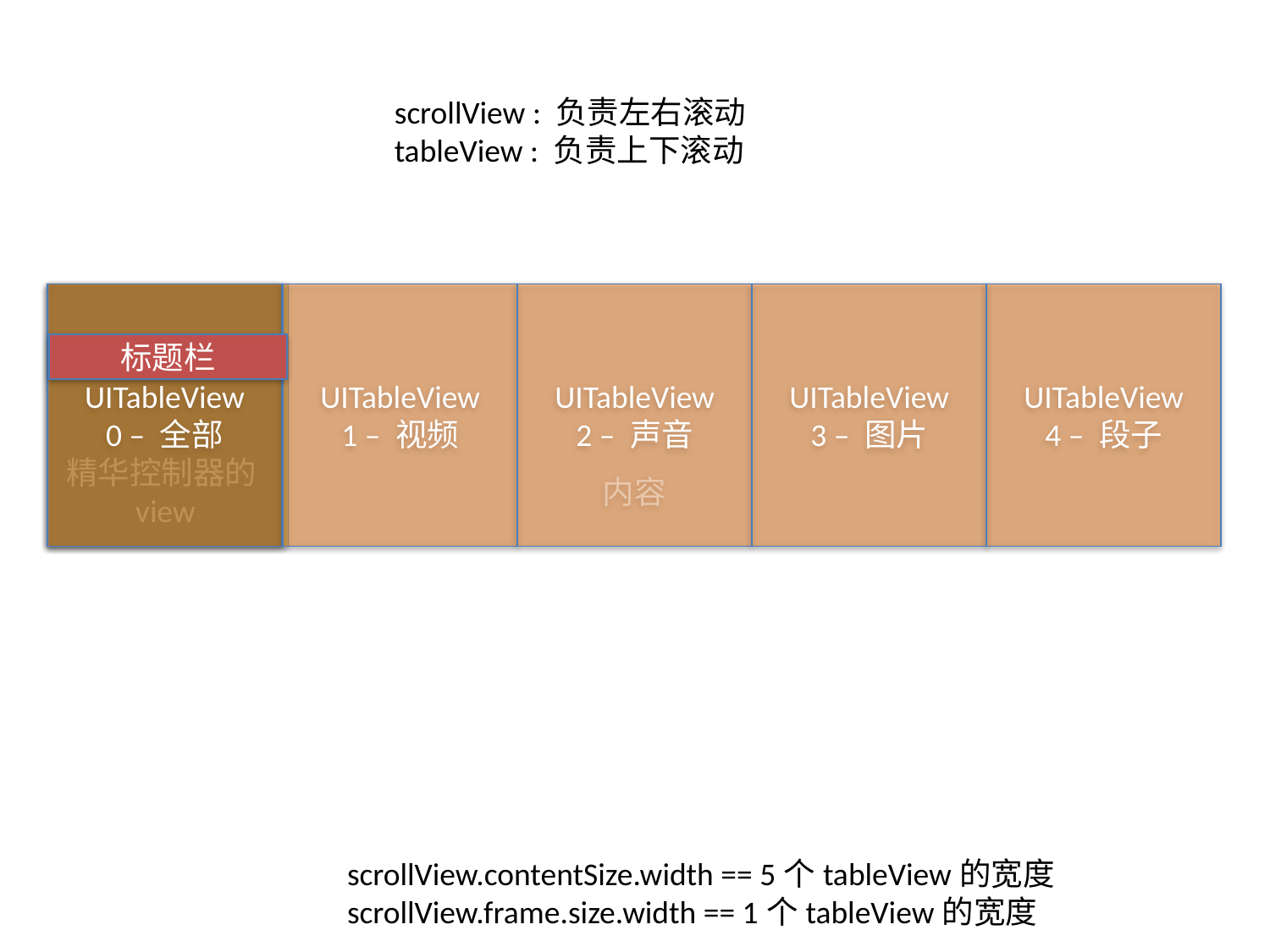

scrollView : 负责左右滚动
tableView : 负责上下滚动

精华控制器的view
UITableView
0 – 全部
UITableView
1 – 视频
UITableView
2 – 声音
UITableView
3 – 图片
UITableView
4 – 段子

内容

UIScrollView

标题栏
scrollView.contentSize.width == 5个tableView的宽度
scrollView.frame.size.width == 1个tableView的宽度